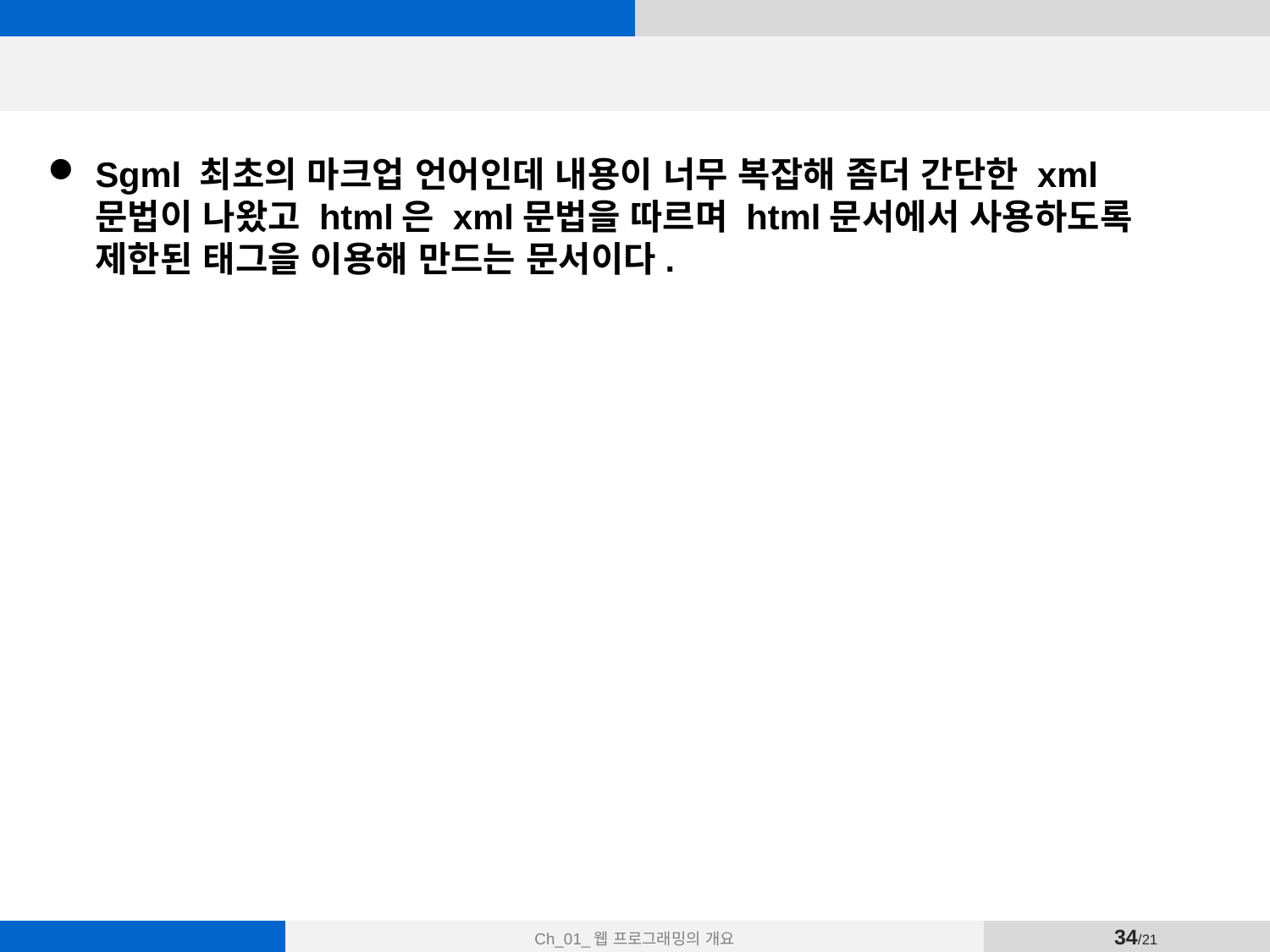

#
Sgml 최초의 마크업 언어인데 내용이 너무 복잡해 좀더 간단한 xml문법이 나왔고 html은 xml문법을 따르며 html문서에서 사용하도록 제한된 태그을 이용해 만드는 문서이다.